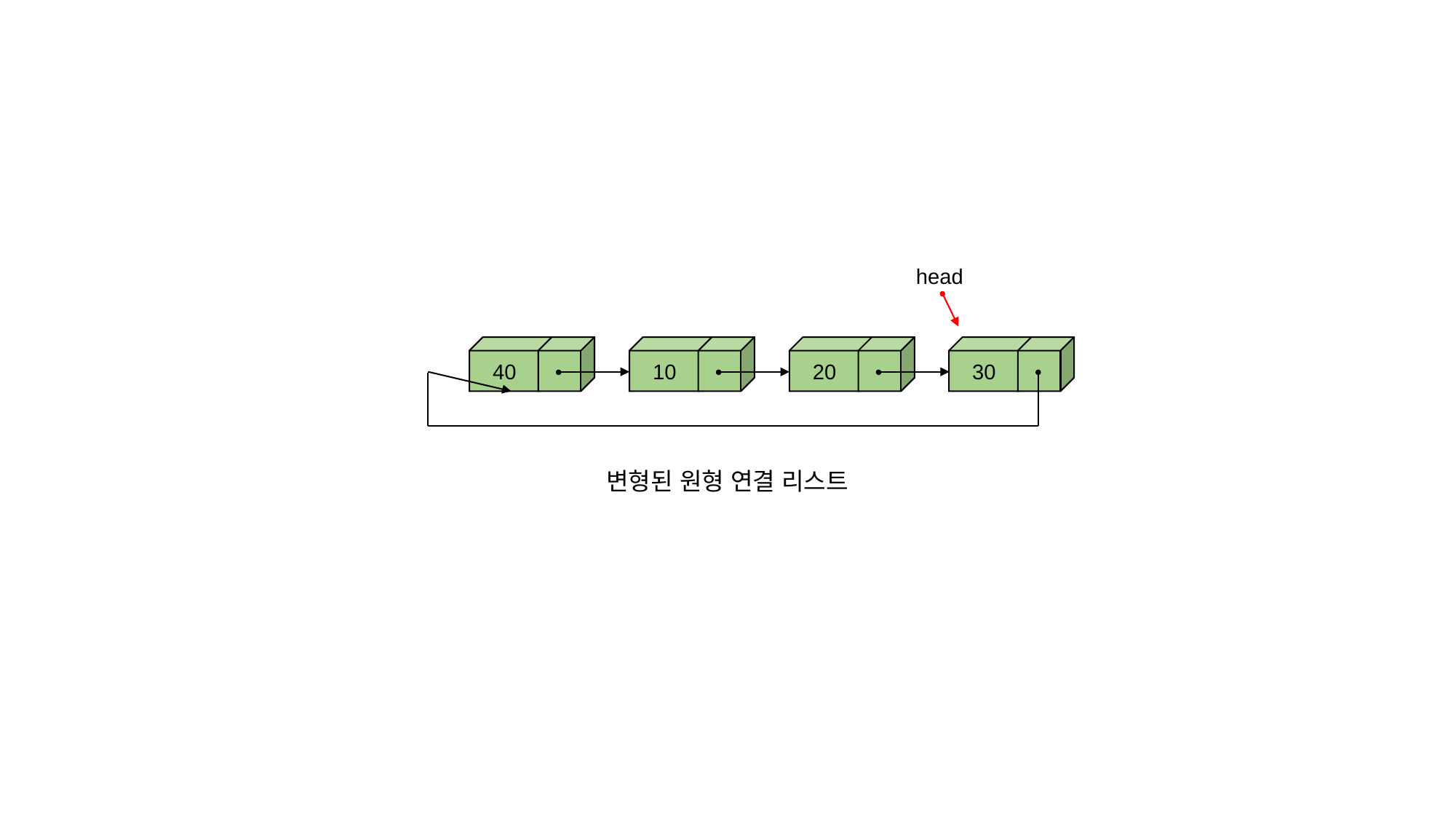

head

40

10

20

30

변형된 원형 연결 리스트